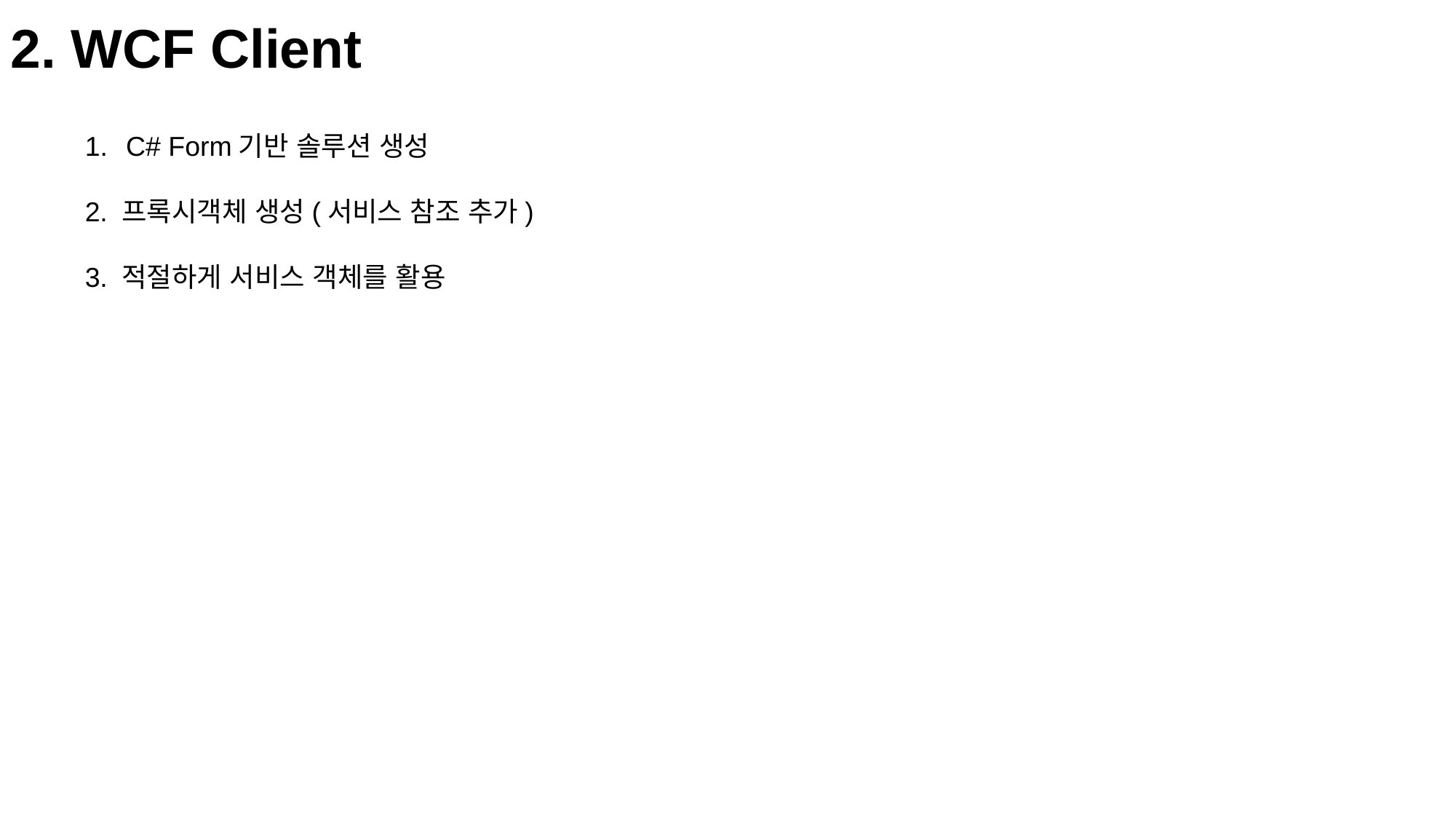

2. WCF Client

C# Form기반 솔루션 생성

2. 프록시객체 생성(서비스 참조 추가)

3. 적절하게 서비스 객체를 활용